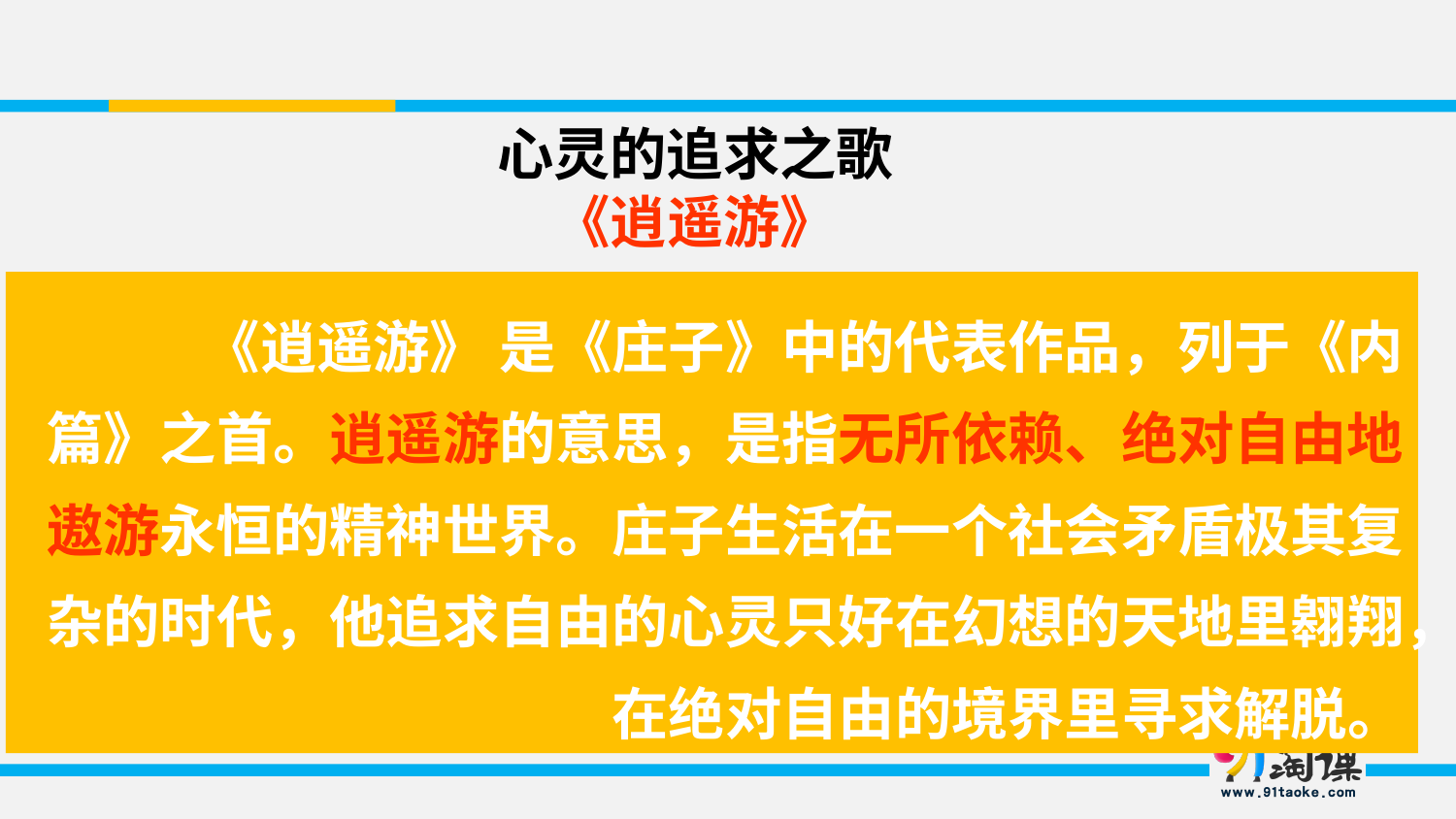

心灵的追求之歌
《逍遥游》
      《逍遥游》 是《庄子》中的代表作品，列于《内篇》之首。逍遥游的意思，是指无所依赖、绝对自由地遨游永恒的精神世界。庄子生活在一个社会矛盾极其复杂的时代，他追求自由的心灵只好在幻想的天地里翱翔，在绝对自由的境界里寻求解脱。